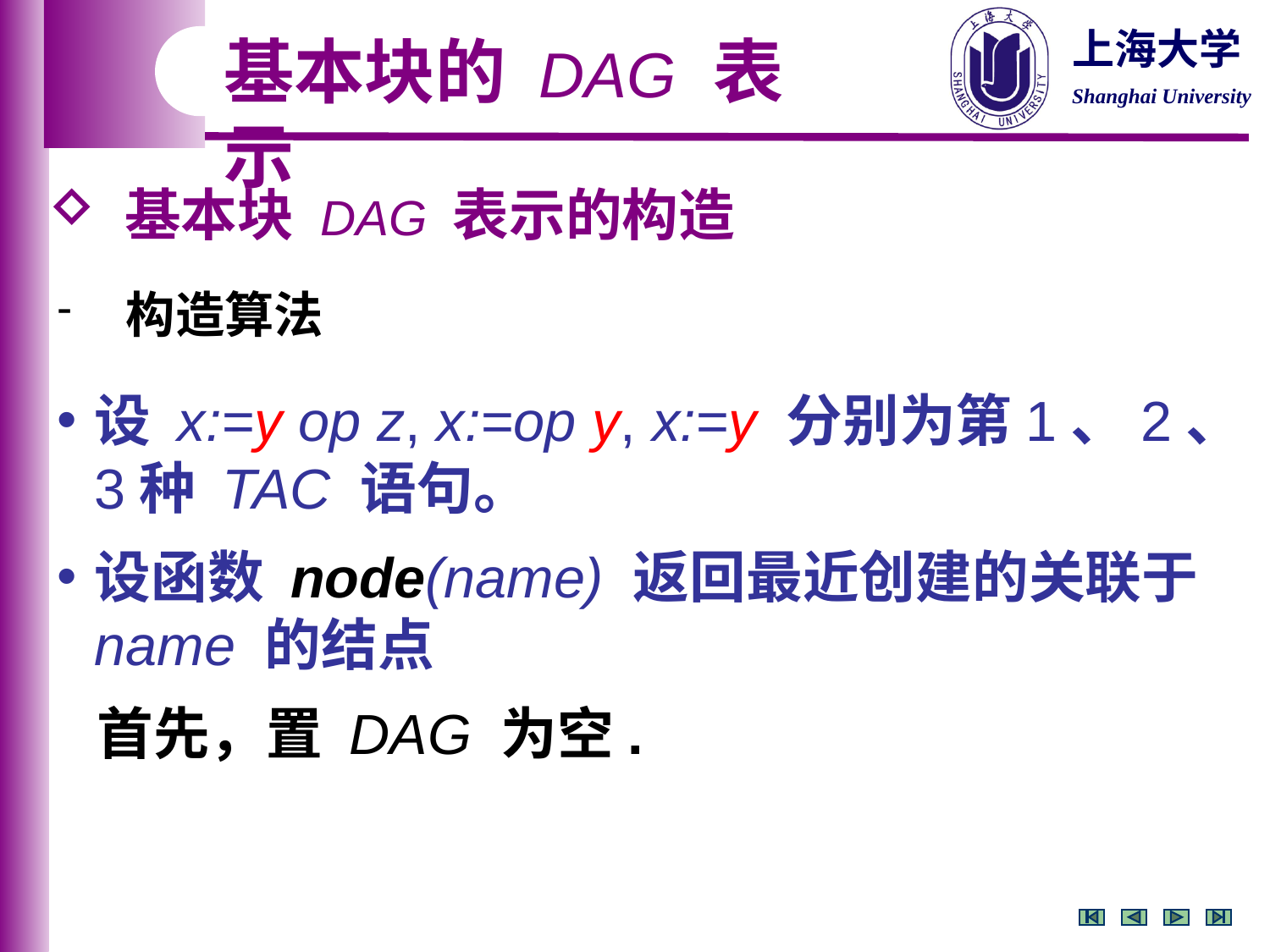

基本块的 DAG 表示
 基本块 DAG 表示的构造
   构造算法

设 x:=y op z, x:=op y, x:=y 分别为第1、2、3种 TAC 语句。
设函数 node(name) 返回最近创建的关联于 name 的结点
  首先，置 DAG 为空.